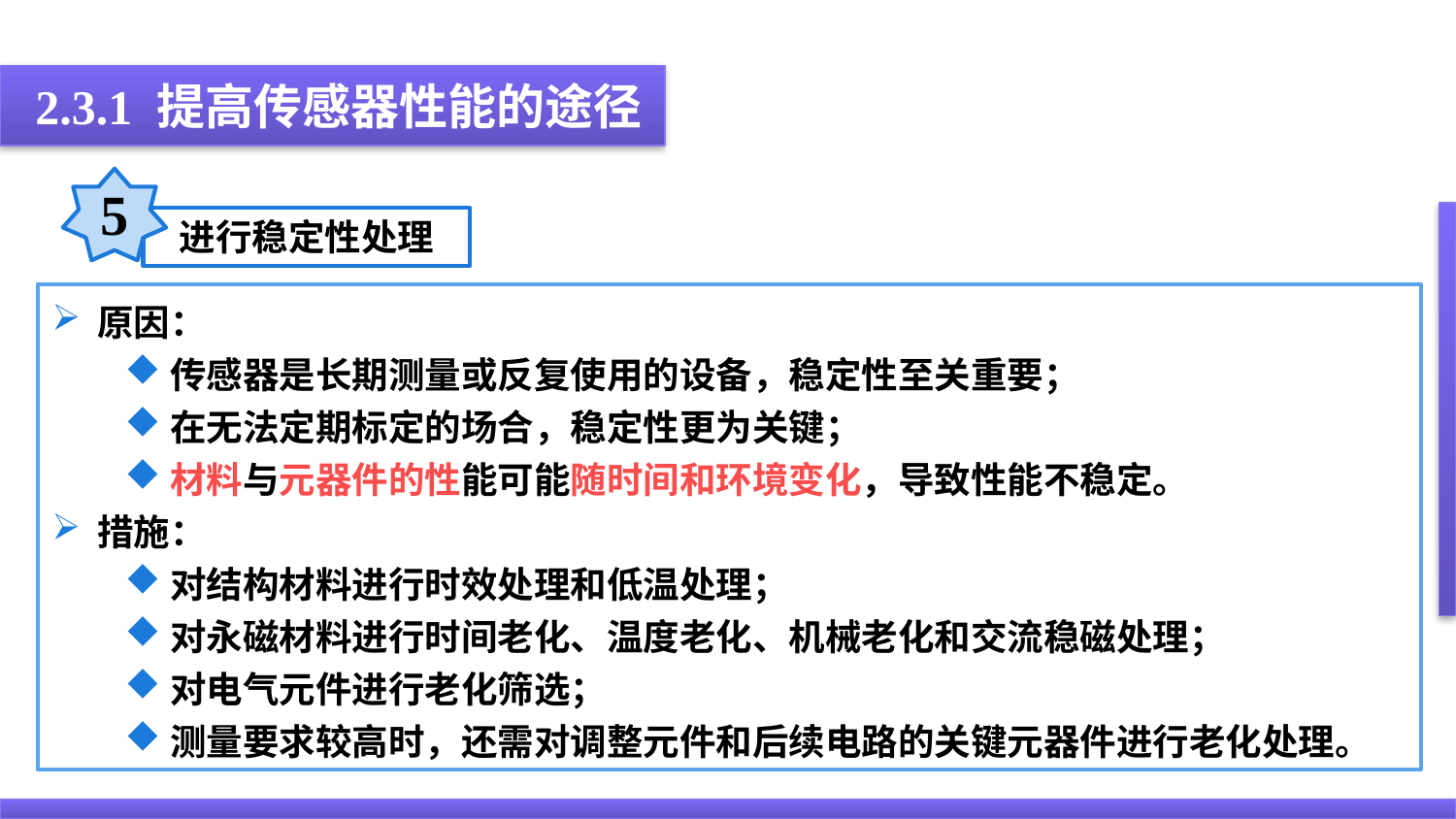

2.3.1 提高传感器性能的途径
5
进行稳定性处理
原因：
传感器是长期测量或反复使用的设备，稳定性至关重要；
在无法定期标定的场合，稳定性更为关键；
材料与元器件的性能可能随时间和环境变化，导致性能不稳定。
措施：
对结构材料进行时效处理和低温处理；
对永磁材料进行时间老化、温度老化、机械老化和交流稳磁处理；
对电气元件进行老化筛选；
测量要求较高时，还需对调整元件和后续电路的关键元器件进行老化处理。